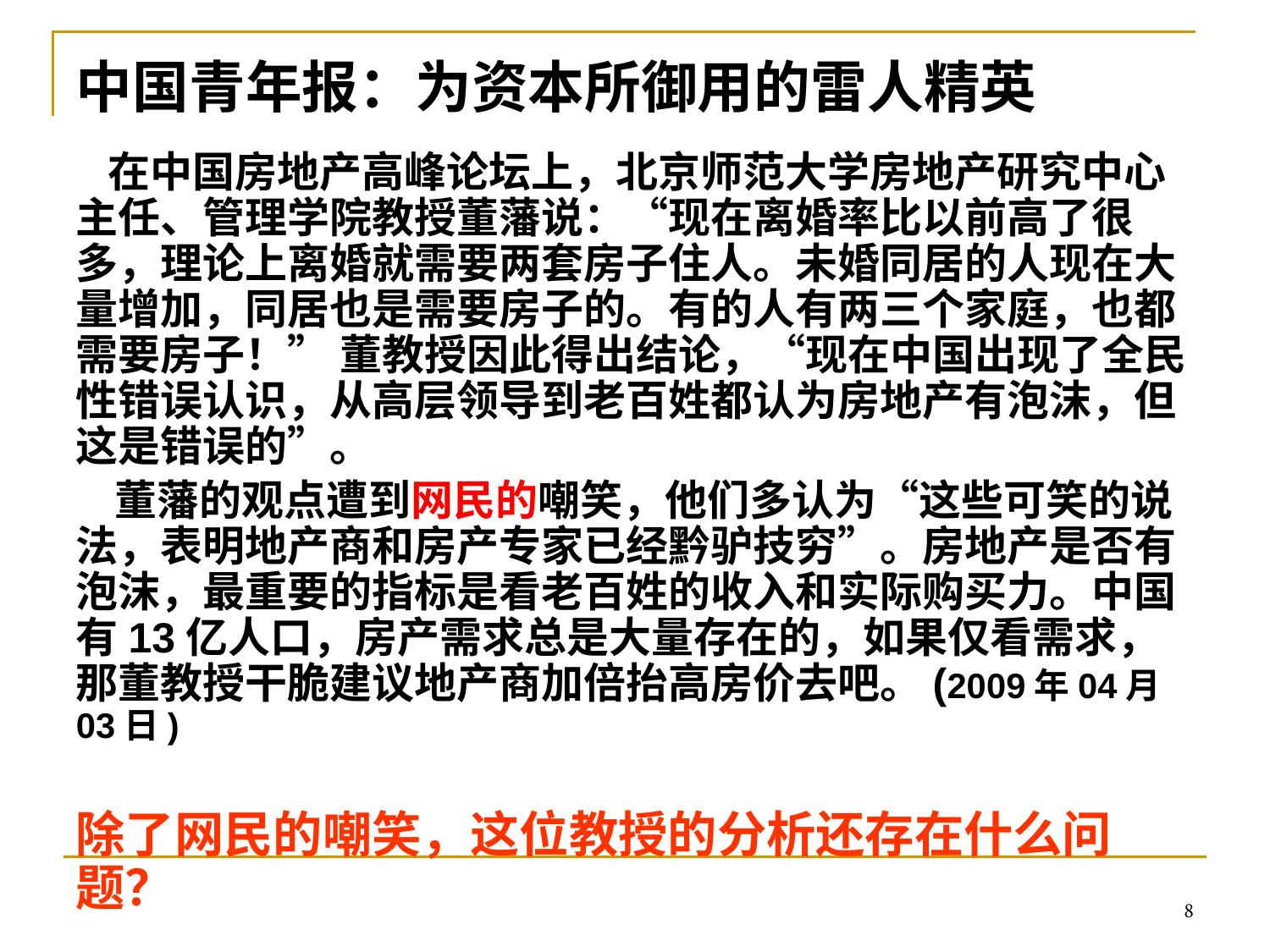

中国青年报：为资本所御用的雷人精英

   在中国房地产高峰论坛上，北京师范大学房地产研究中心主任、管理学院教授董藩说：“现在离婚率比以前高了很多，理论上离婚就需要两套房子住人。未婚同居的人现在大量增加，同居也是需要房子的。有的人有两三个家庭，也都需要房子！” 董教授因此得出结论，“现在中国出现了全民性错误认识，从高层领导到老百姓都认为房地产有泡沫，但这是错误的”。
   董藩的观点遭到网民的嘲笑，他们多认为“这些可笑的说法，表明地产商和房产专家已经黔驴技穷”。房地产是否有泡沫，最重要的指标是看老百姓的收入和实际购买力。中国有13亿人口，房产需求总是大量存在的，如果仅看需求，那董教授干脆建议地产商加倍抬高房价去吧。(2009年04月03日)

除了网民的嘲笑，这位教授的分析还存在什么问题？
8